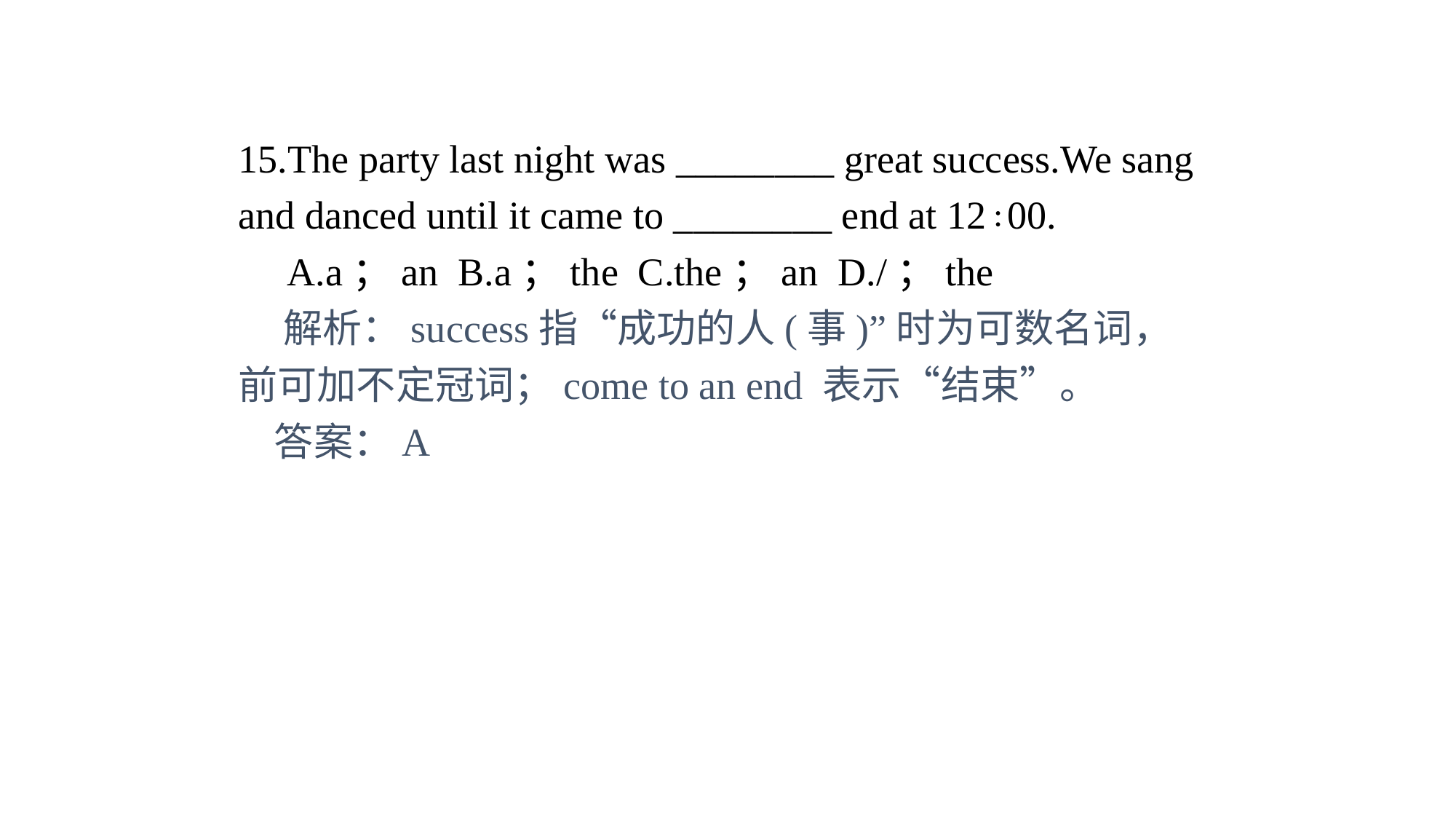

15.The party last night was ________ great success.We sang and danced until it came to ________ end at 12∶00.
     A.a；an  B.a；the  C.the；an  D./；the
    解析：success指“成功的人(事)”时为可数名词，前可加不定冠词；come to an end 表示“结束”。
   答案：A